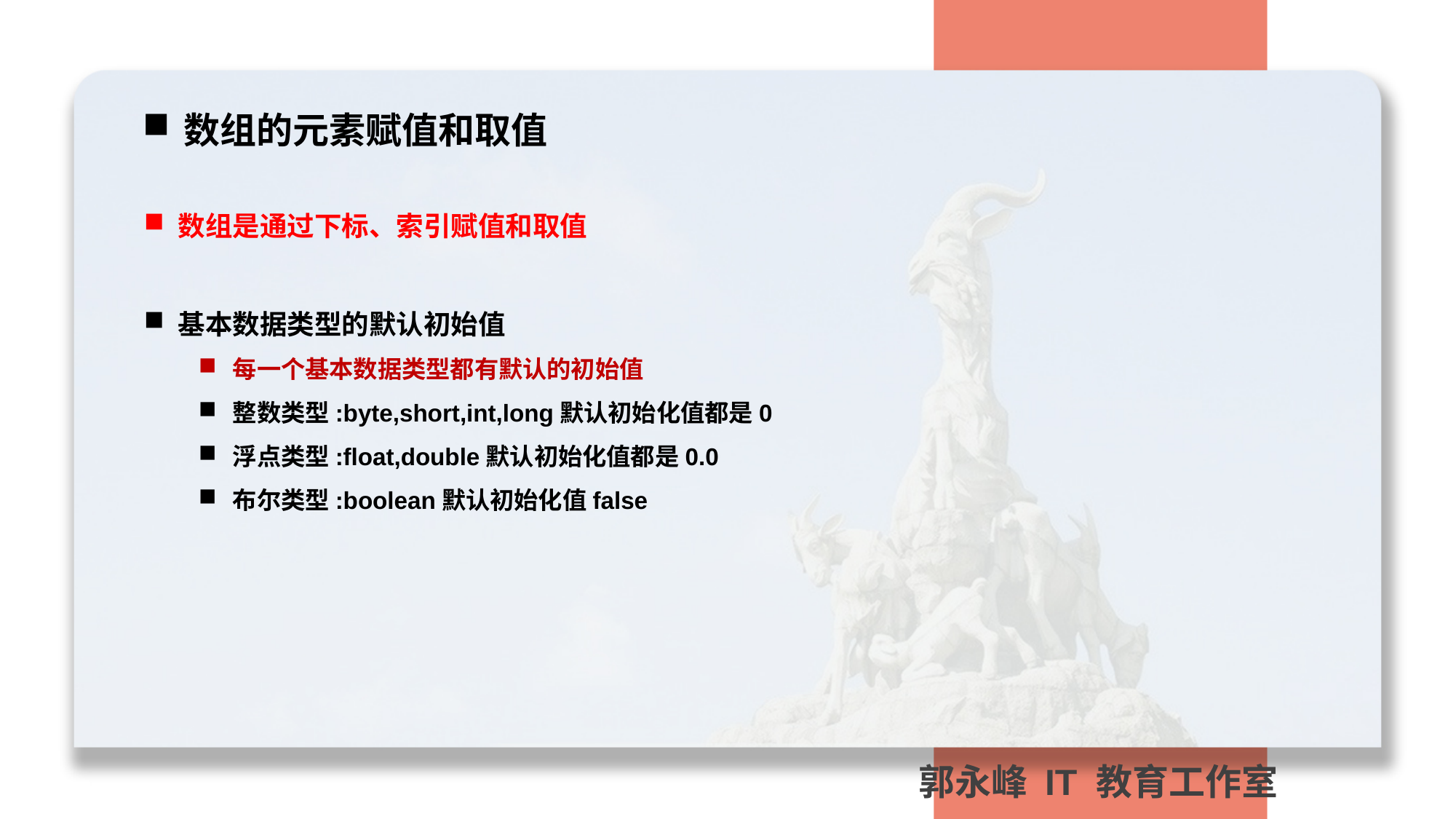

数组的元素赋值和取值
数组是通过下标、索引赋值和取值

基本数据类型的默认初始值
每一个基本数据类型都有默认的初始值
整数类型:byte,short,int,long默认初始化值都是0
浮点类型:float,double默认初始化值都是0.0
布尔类型:boolean默认初始化值false